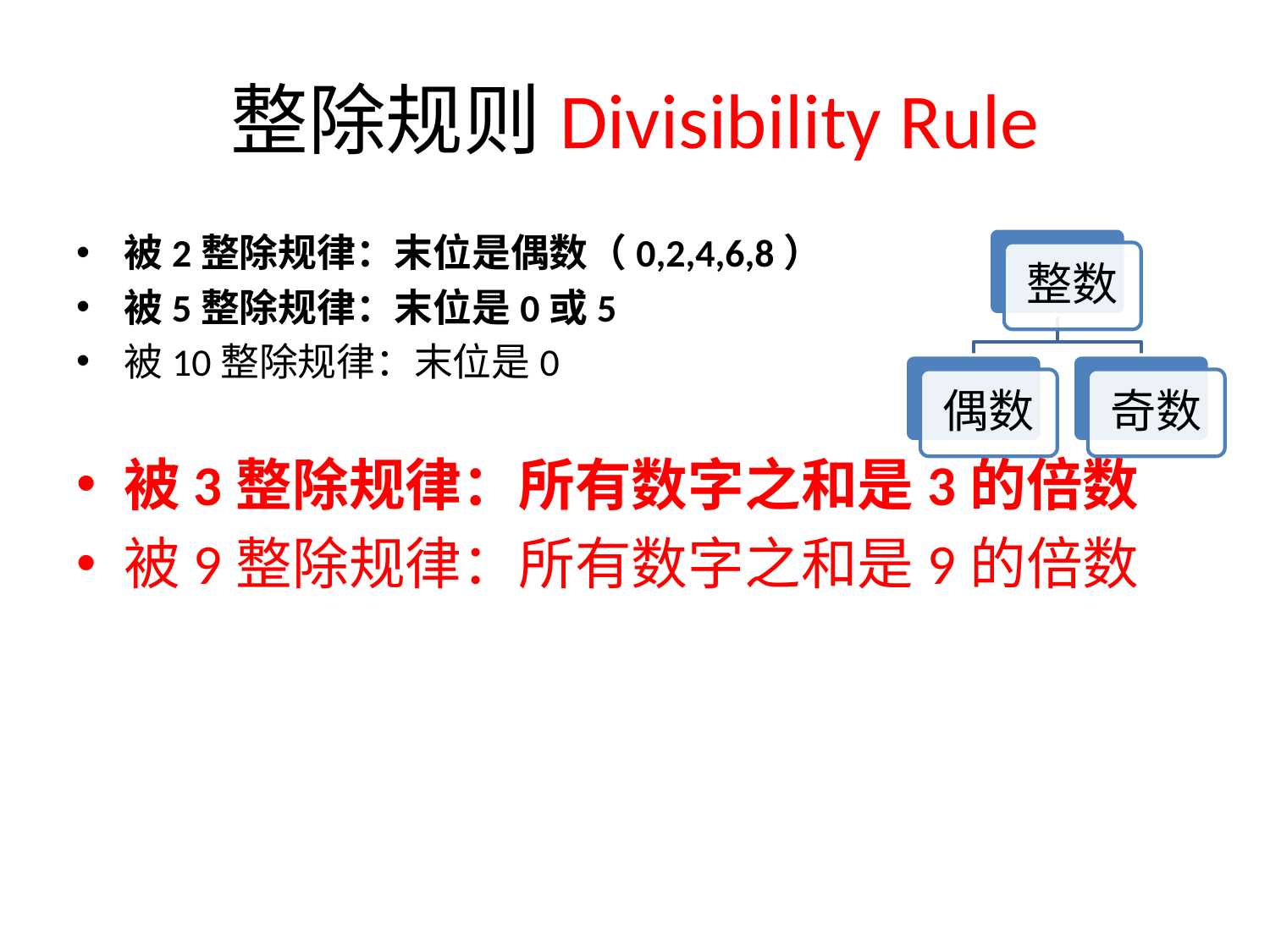

# 整除规则Divisibility Rule
被2整除规律：末位是偶数（0,2,4,6,8）
被5整除规律：末位是0或5
被10整除规律：末位是0

被3整除规律：所有数字之和是3的倍数
被9整除规律：所有数字之和是9的倍数
整数
偶数
奇数